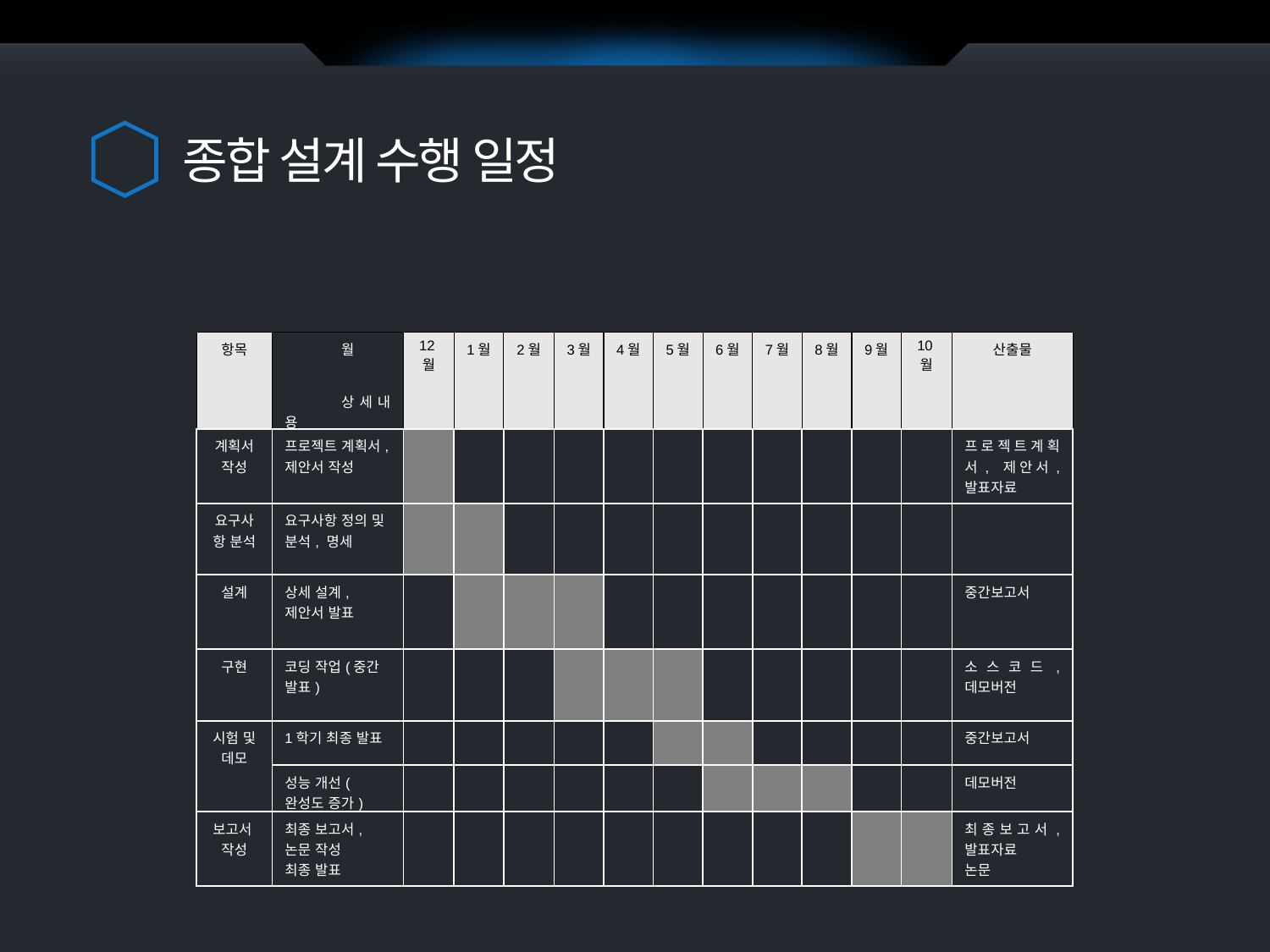

종합 설계 수행 일정

| 항목 | 월 상세내용 | 12월 | 1월 | 2월 | 3월 | 4월 | 5월 | 6월 | 7월 | 8월 | 9월 | 10월 | 산출물 |
| --- | --- | --- | --- | --- | --- | --- | --- | --- | --- | --- | --- | --- | --- |
| 계획서 작성 | 프로젝트 계획서, 제안서 작성 |  |  |  |  |  |  |  |  |  |  |  | 프로젝트계획서, 제안서, 발표자료 |
| 요구사항 분석 | 요구사항 정의 및 분석, 명세 |  |  |  |  |  |  |  |  |  |  |  |  |
| 설계 | 상세 설계, 제안서 발표 |  |  |  |  |  |  |  |  |  |  |  | 중간보고서 |
| 구현 | 코딩 작업(중간 발표) |  |  |  |  |  |  |  |  |  |  |  | 소스코드, 데모버전 |
| 시험 및 데모 | 1학기 최종 발표 |  |  |  |  |  |  |  |  |  |  |  | 중간보고서 |
|  | 성능 개선(완성도 증가) |  |  |  |  |  |  |  |  |  |  |  | 데모버전 |
| 보고서 작성 | 최종 보고서,논문 작성 최종 발표 |  |  |  |  |  |  |  |  |  |  |  | 최종보고서, 발표자료 논문 |